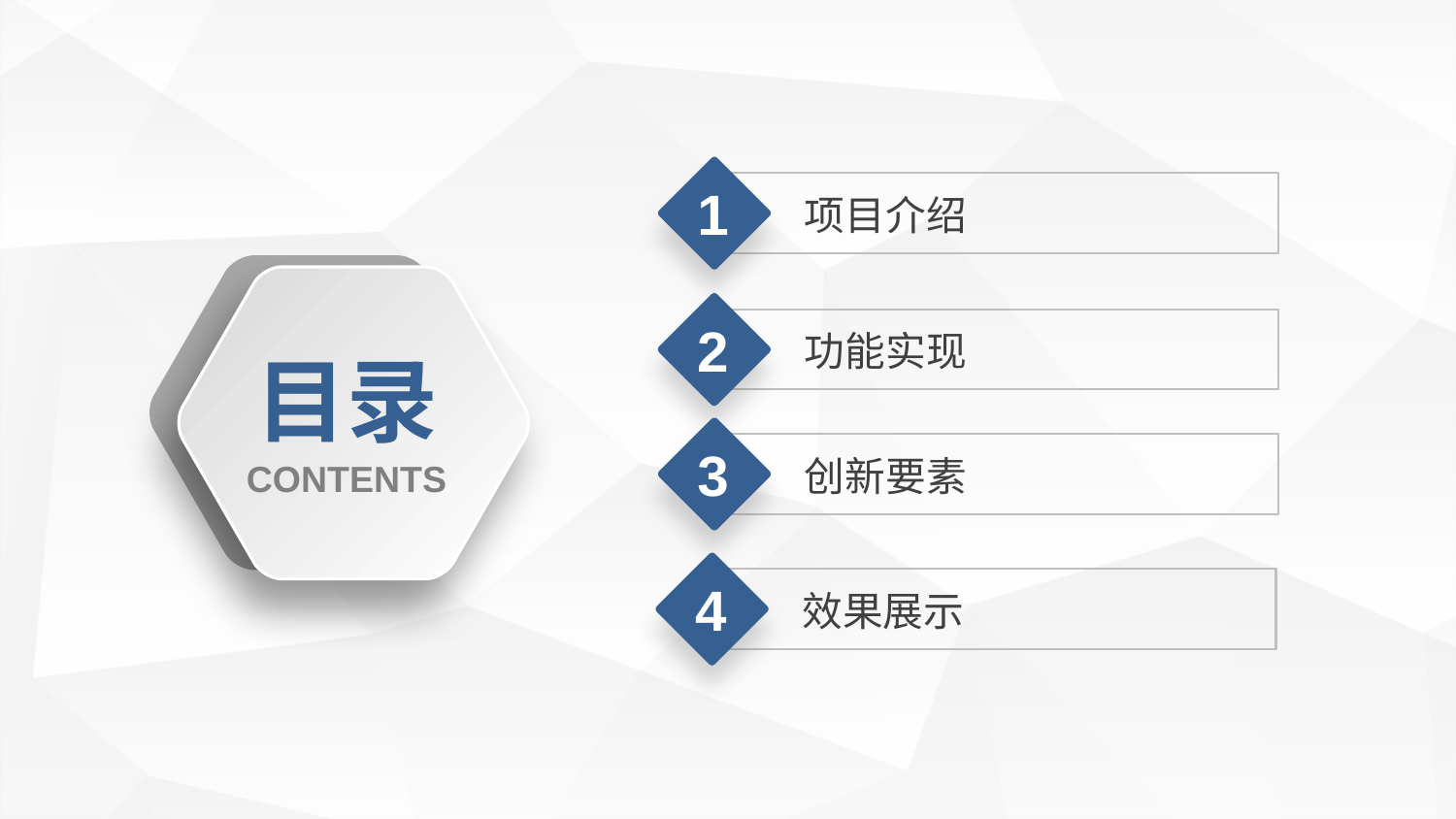

1

项目介绍

2

功能实现
目录

3

创新要素
CONTENTS

4

效果展示